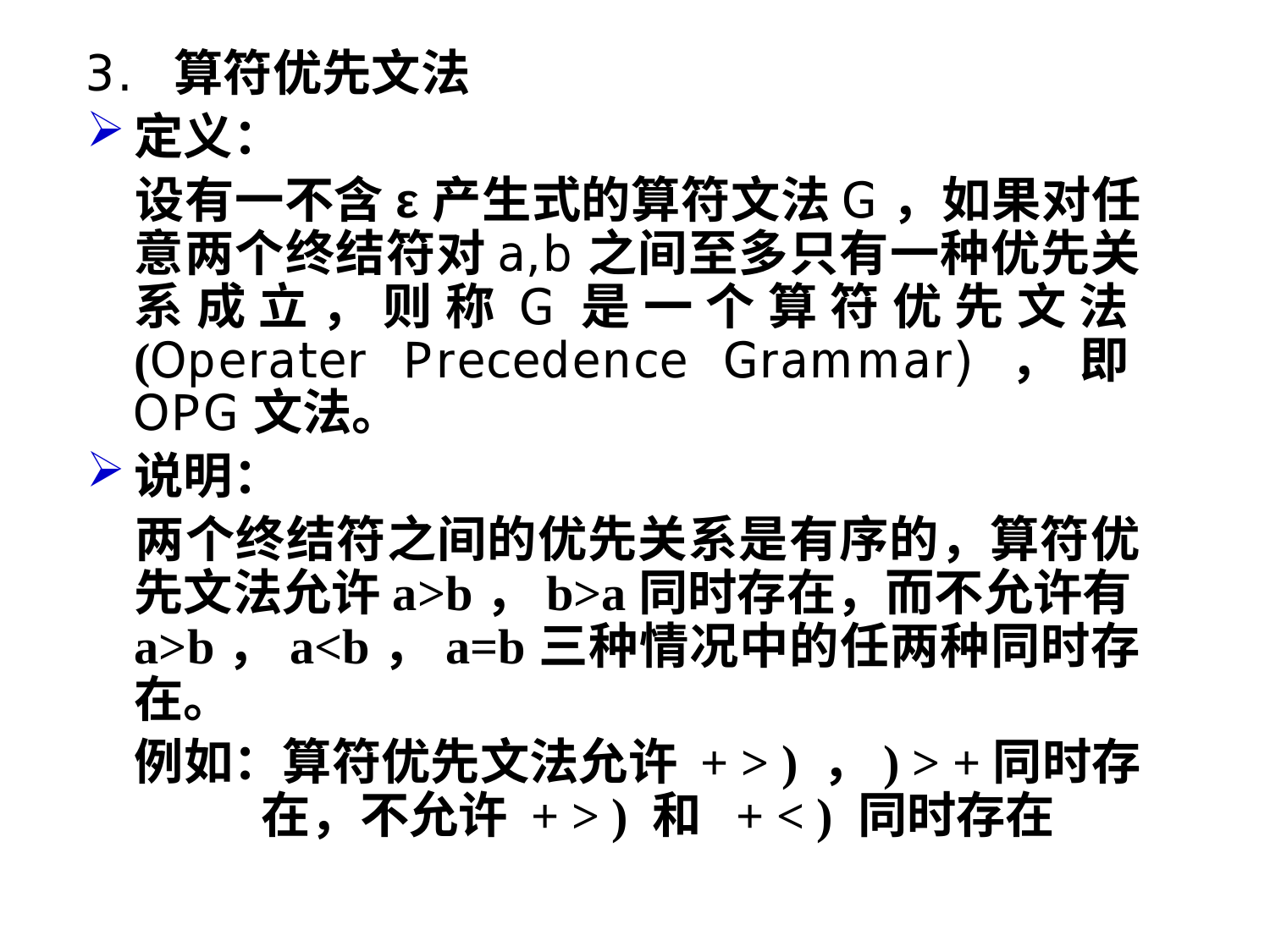

3.  算符优先文法
定义：
	设有一不含ε产生式的算符文法G，如果对任意两个终结符对a,b之间至多只有一种优先关系成立，则称G是一个算符优先文法(Operater Precedence Grammar)，即OPG文法。
说明：
	两个终结符之间的优先关系是有序的，算符优先文法允许a>b，b>a同时存在，而不允许有a>b，a<b，a=b三种情况中的任两种同时存在。
	例如：算符优先文法允许 + > ) ，) > +同时存	在，不允许 + > ) 和  + < ) 同时存在